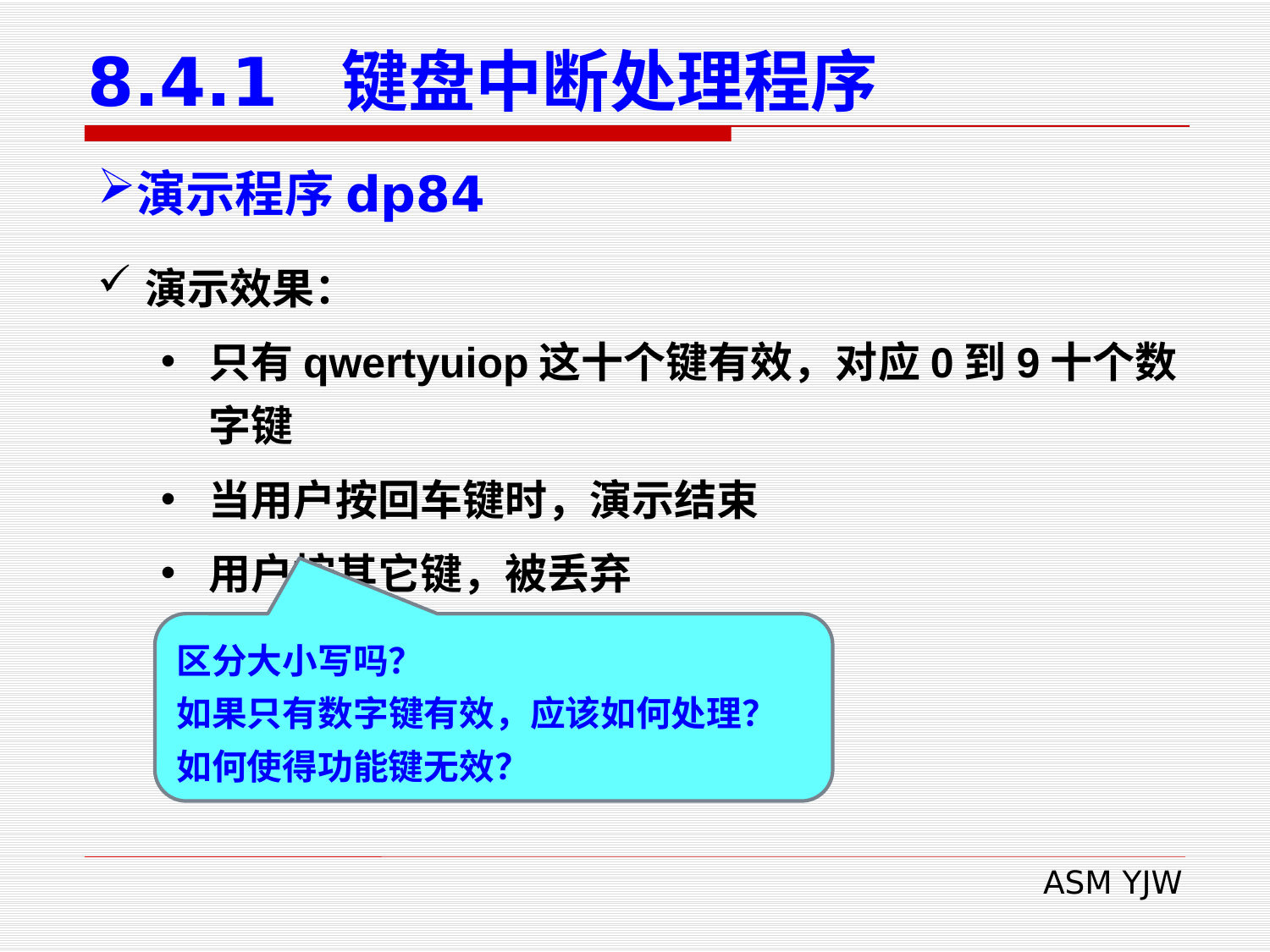

# 8.4.1  键盘中断处理程序
演示程序dp84
演示效果：
只有qwertyuiop这十个键有效，对应0到9十个数字键
当用户按回车键时，演示结束
用户按其它键，被丢弃
区分大小写吗？
如果只有数字键有效，应该如何处理？
如何使得功能键无效？